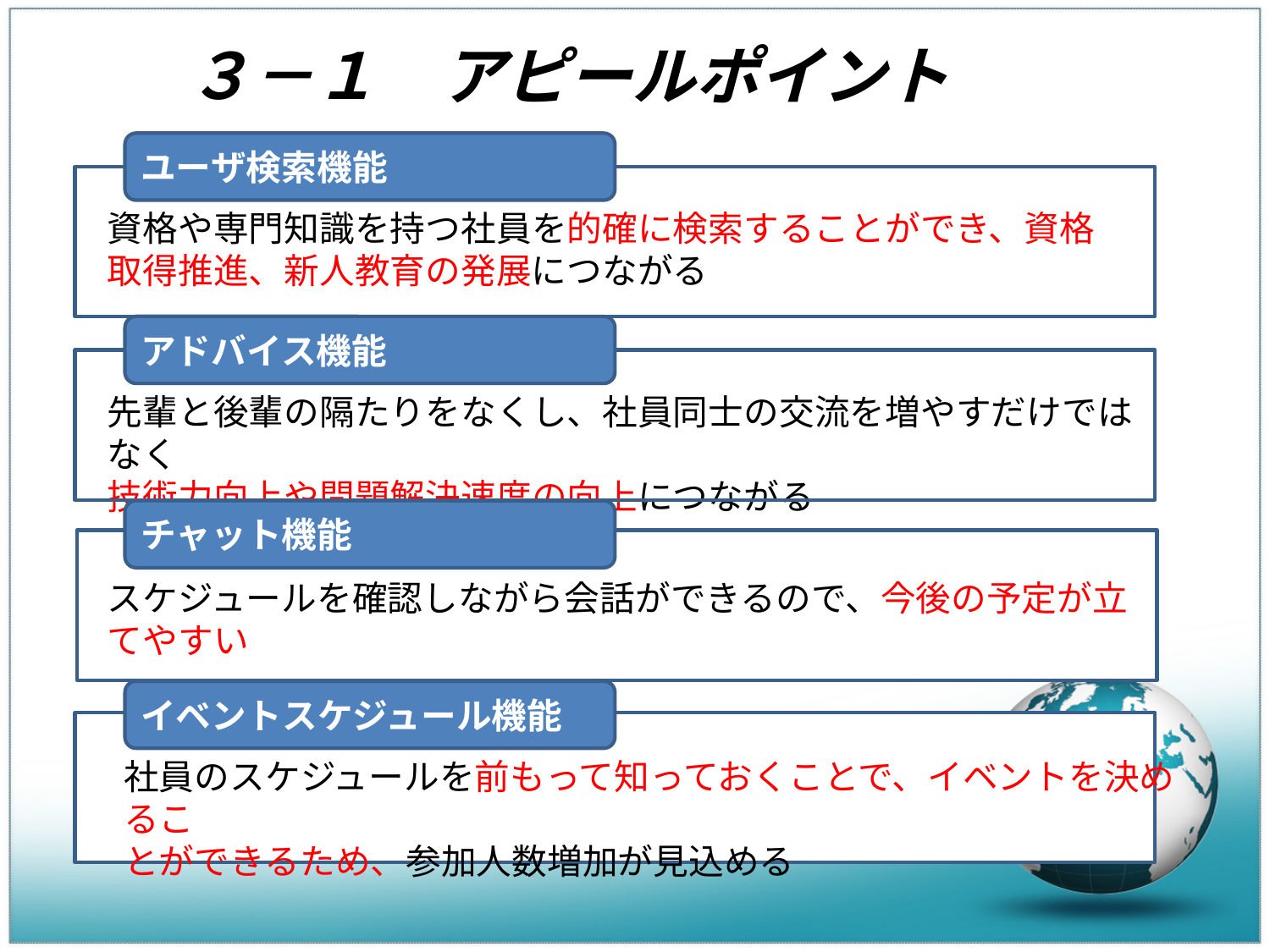

３－１　アピールポイント
ユーザ検索機能

資格や専門知識を持つ社員を的確に検索することができ、資格
取得推進、新人教育の発展につながる
アドバイス機能

先輩と後輩の隔たりをなくし、社員同士の交流を増やすだけではなく
技術力向上や問題解決速度の向上につながる
チャット機能

スケジュールを確認しながら会話ができるので、今後の予定が立てやすい
イベントスケジュール機能

社員のスケジュールを前もって知っておくことで、イベントを決めるこ
とができるため、参加人数増加が見込める